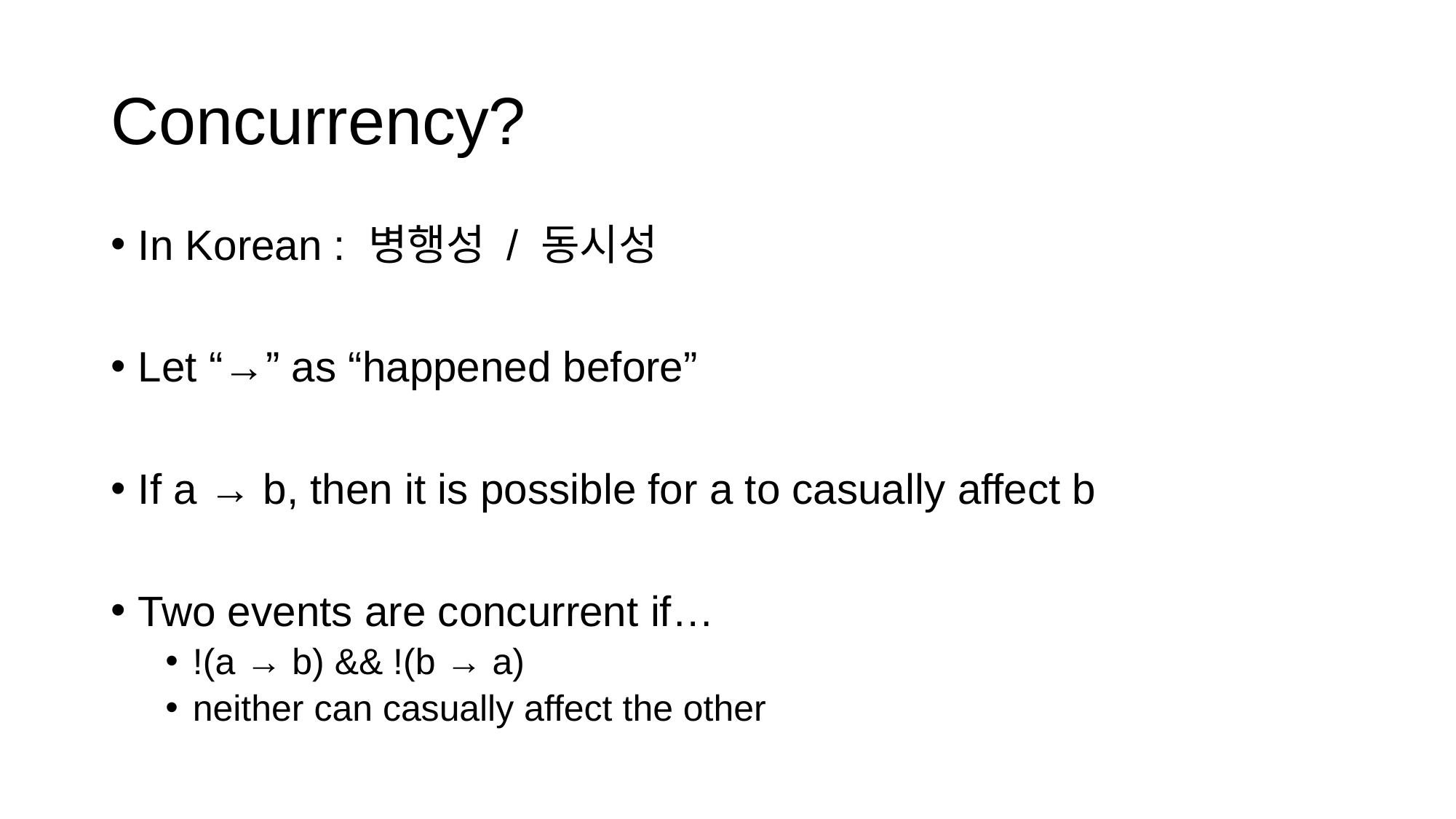

# Concurrency?
In Korean : 병행성 / 동시성

Let “→” as “happened before”

If a → b, then it is possible for a to casually affect b

Two events are concurrent if…
!(a → b) && !(b → a)
neither can casually affect the other